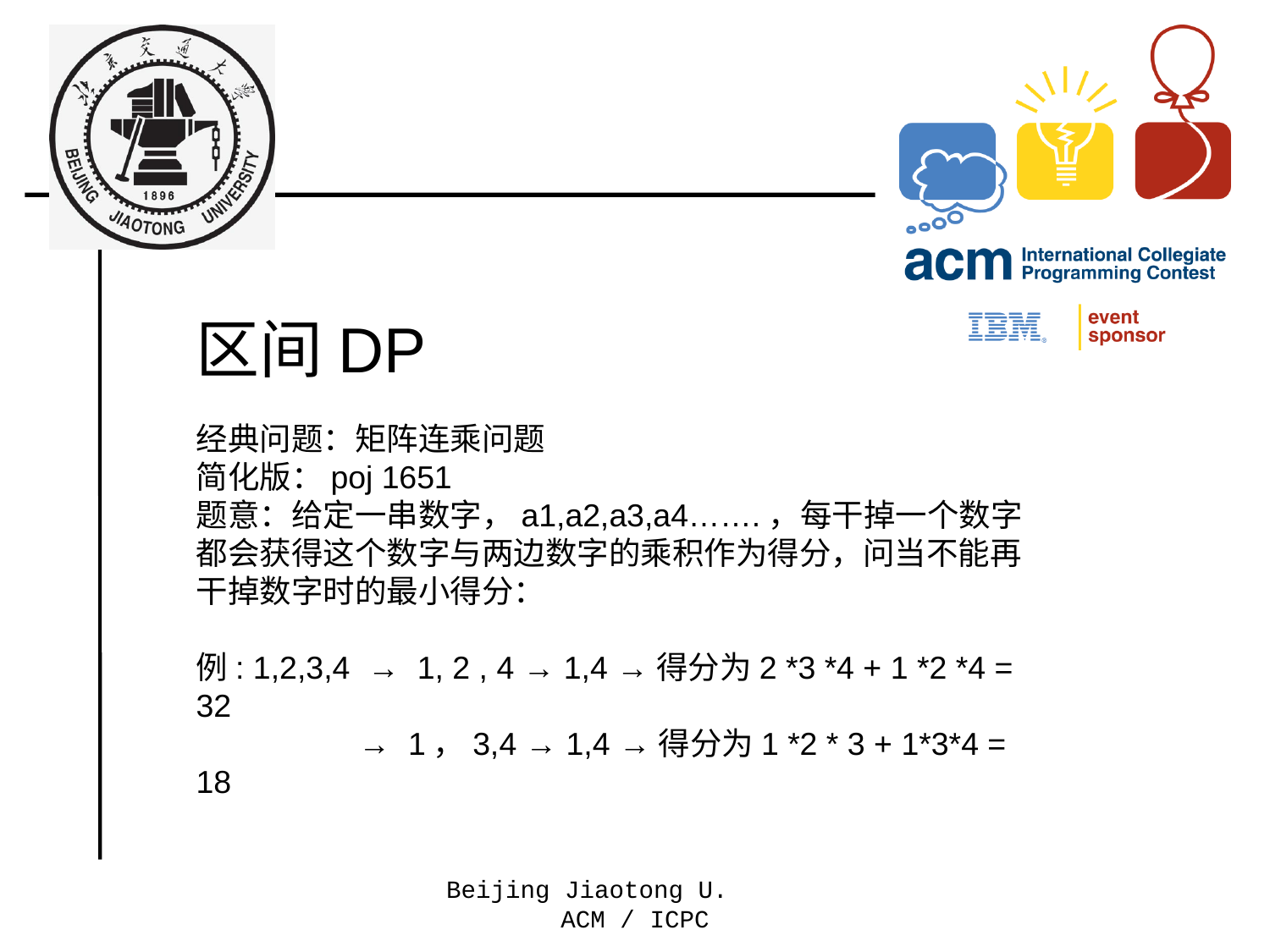

#

区间DP
经典问题：矩阵连乘问题
简化版：poj 1651
题意：给定一串数字，a1,a2,a3,a4…….，每干掉一个数字都会获得这个数字与两边数字的乘积作为得分，问当不能再干掉数字时的最小得分：

例: 1,2,3,4  →  1, 2 , 4 → 1,4 →得分为2 *3 *4 + 1 *2 *4 = 32
	    →  1，3,4 → 1,4 →得分为1 *2 * 3 + 1*3*4 = 18